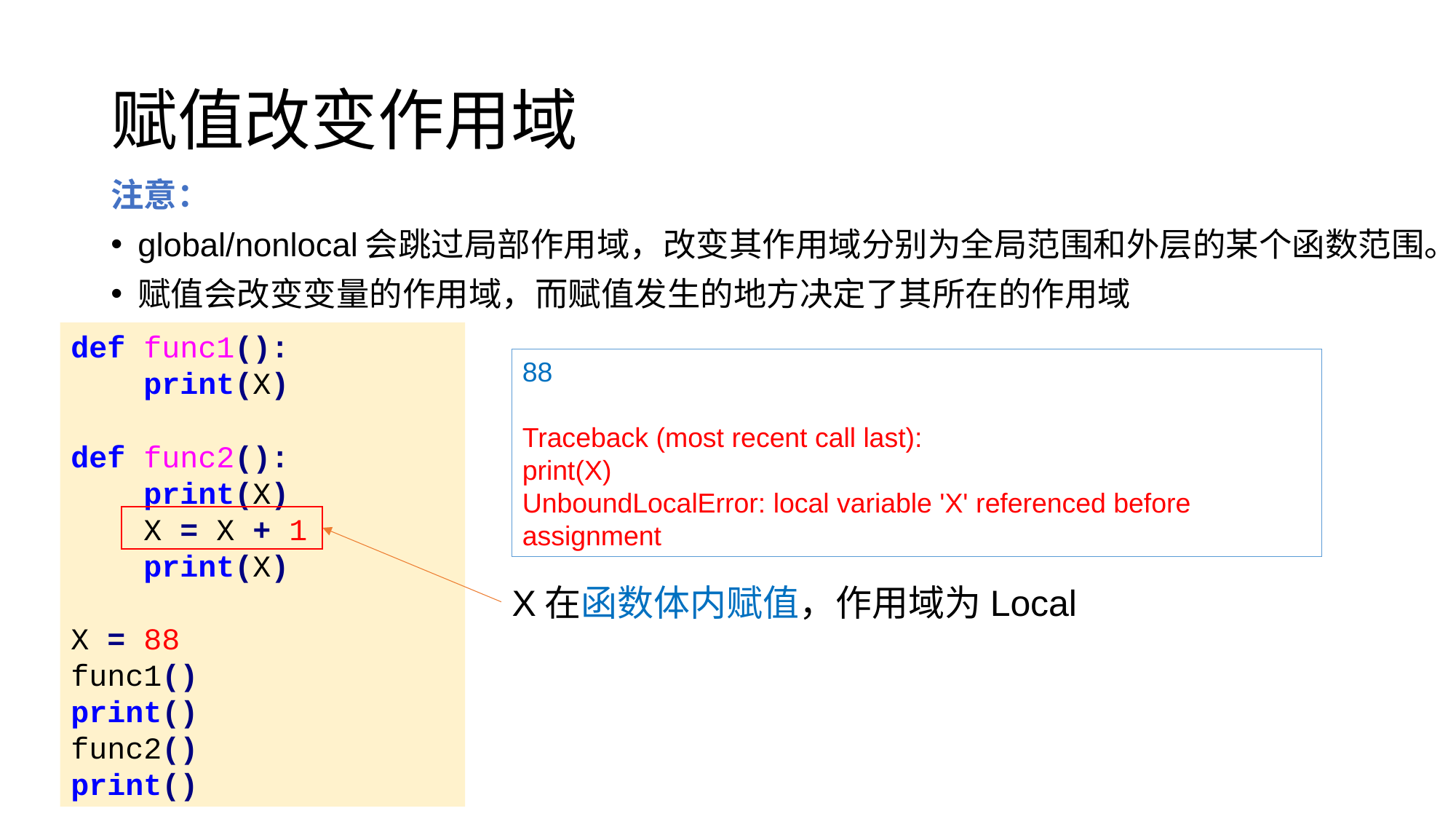

# 赋值改变作用域
注意：
global/nonlocal会跳过局部作用域，改变其作用域分别为全局范围和外层的某个函数范围。
赋值会改变变量的作用域，而赋值发生的地方决定了其所在的作用域

def func1():
    print(X)

def func2():
    print(X)
    X = X + 1
    print(X)

X = 88
func1()
print()
func2()
print()
88

Traceback (most recent call last):
print(X)
UnboundLocalError: local variable 'X' referenced before assignment

X在函数体内赋值，作用域为Local